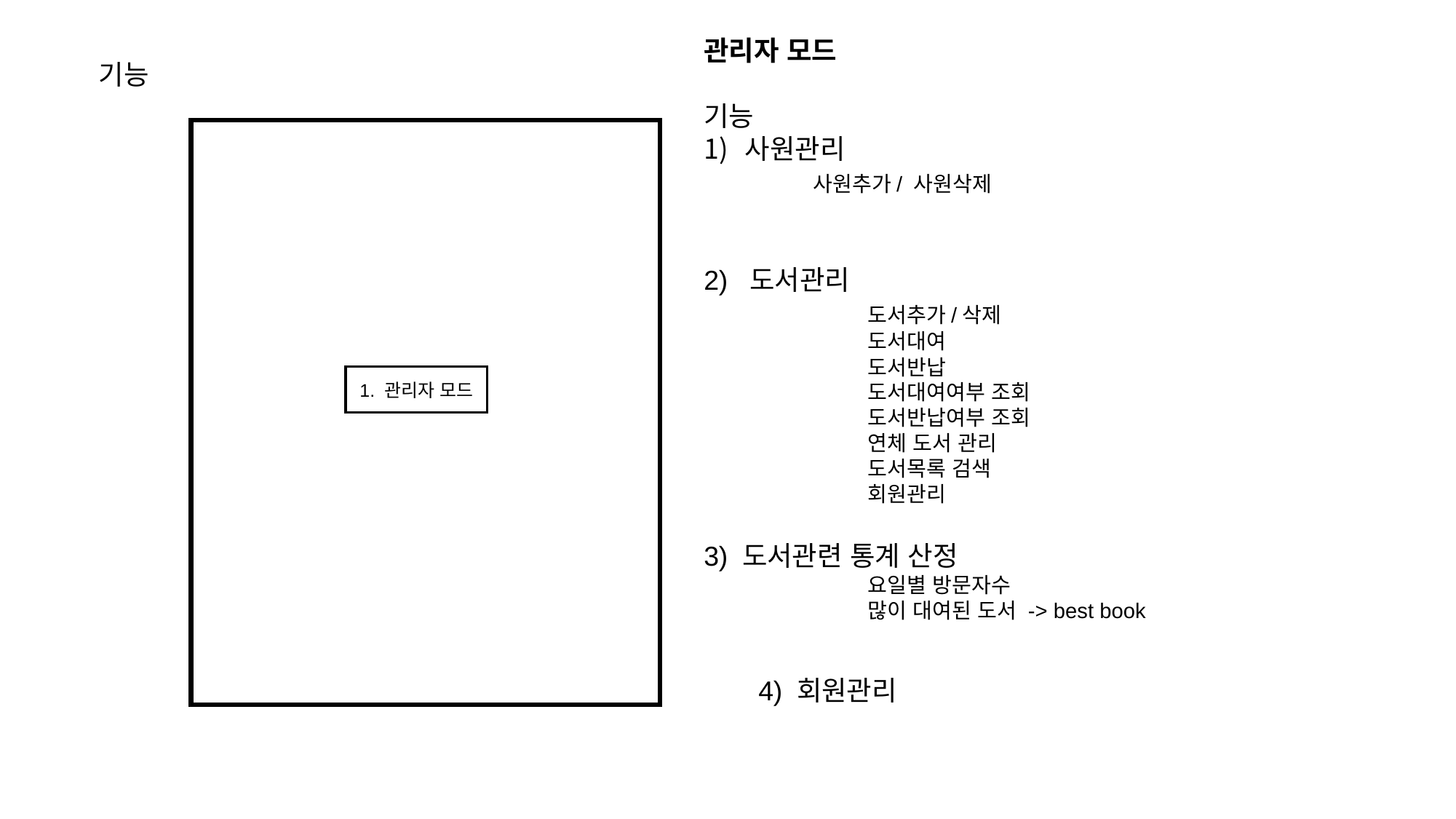

관리자 모드

기능
사원관리
	사원추가/ 사원삭제

2)  도서관리
	도서추가/삭제
	도서대여
	도서반납
	도서대여여부 조회
	도서반납여부 조회
	연체 도서 관리
	도서목록 검색
	회원관리

3) 도서관련 통계 산정
	요일별 방문자수
	많이 대여된 도서 -> best book

4) 회원관리

기능

1. 관리자 모드